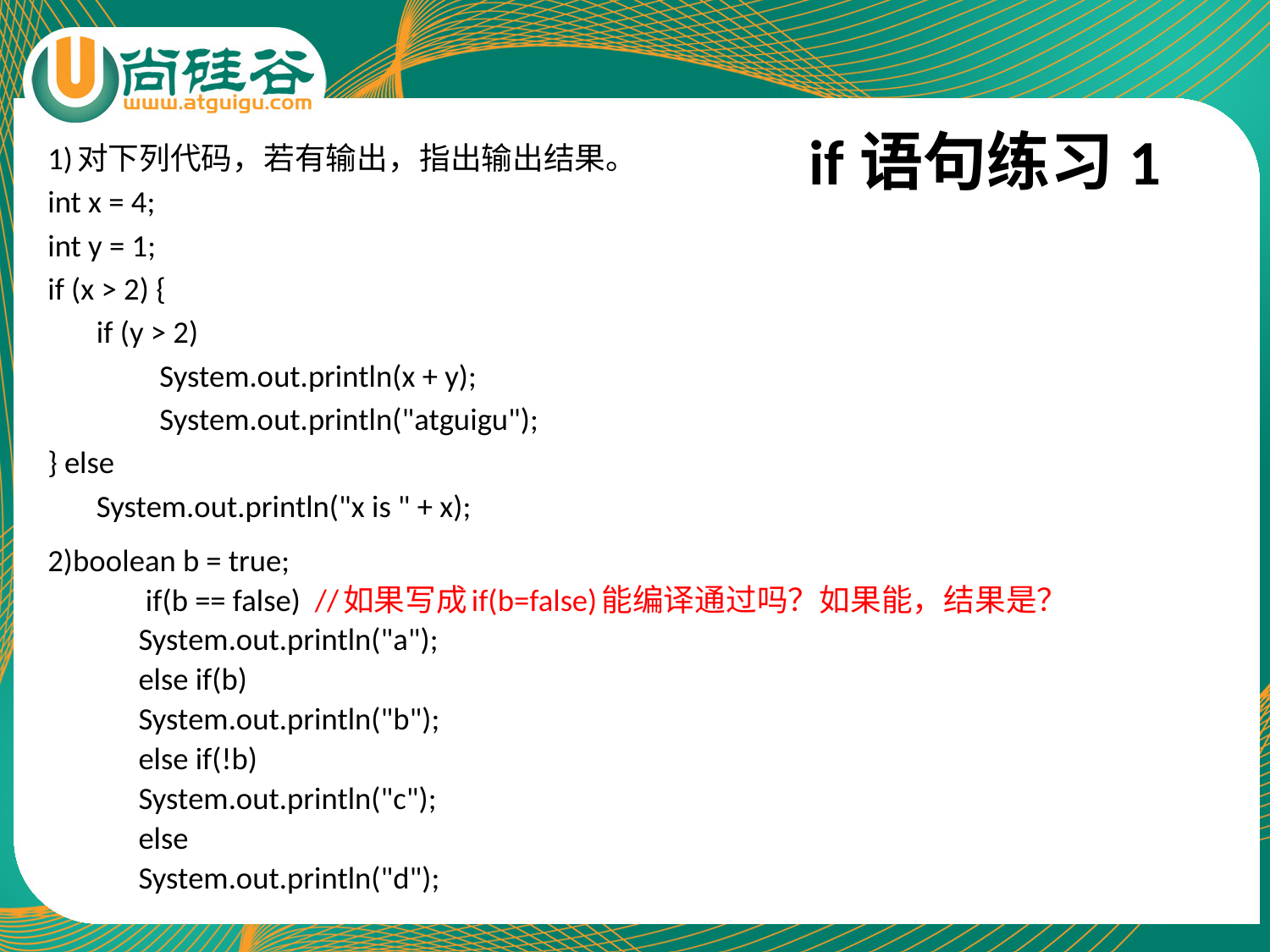

# if语句练习1
1)对下列代码，若有输出，指出输出结果。
int x = 4;
int y = 1;
if (x > 2) {
       if (y > 2)
                System.out.println(x + y);
                System.out.println("atguigu");
} else
       System.out.println("x is " + x);
2)boolean b = true;
              if(b == false)  //如果写成if(b=false)能编译通过吗？如果能，结果是？
	   System.out.println("a");
             else if(b)
	   System.out.println("b");
             else if(!b)
	   System.out.println("c");
             else
	   System.out.println("d");